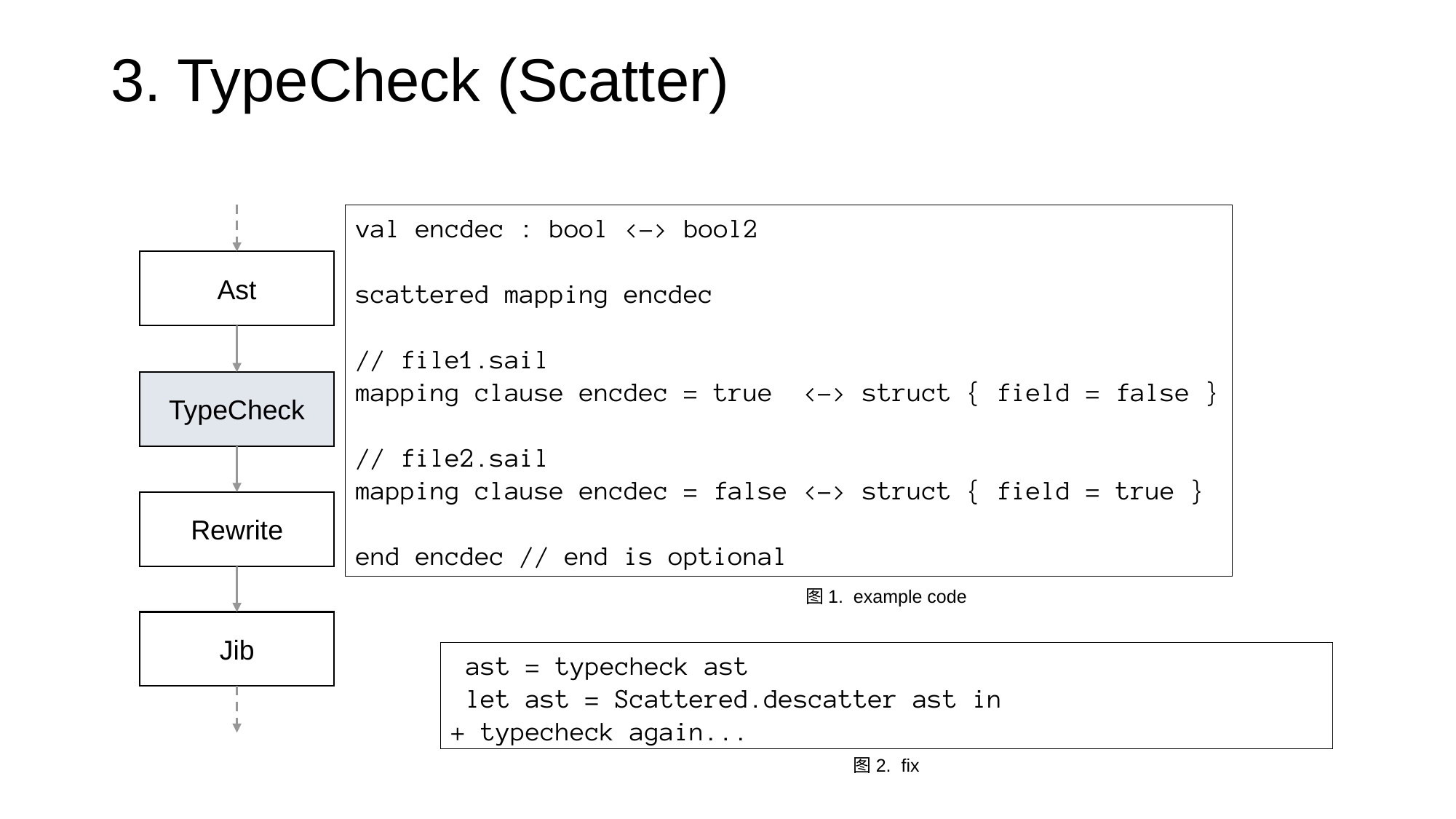

# 3. TypeCheck (Scatter)
val encdec : bool <-> bool2

scattered mapping encdec

// file1.sail
mapping clause encdec = true  <-> struct { field = false }

// file2.sail
mapping clause encdec = false <-> struct { field = true }

end encdec // end is optional
Ast
TypeCheck
Rewrite
图1.  example code
Jib
 ast = typecheck ast
 let ast = Scattered.descatter ast in
+ typecheck again...
图2.  fix